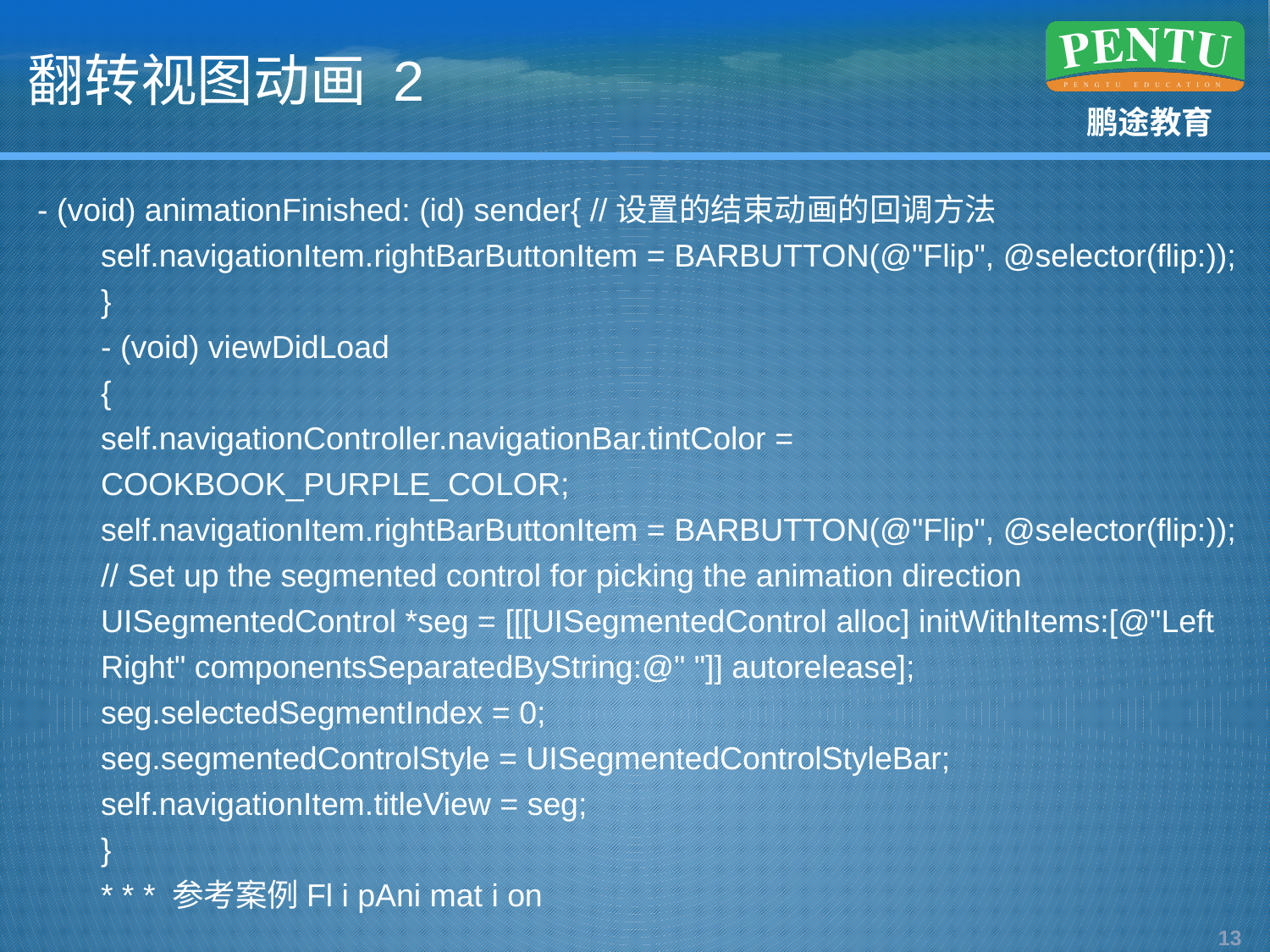

# 翻转视图动画 2
- (void) animationFinished: (id) sender{ //设置的结束动画的回调方法
self.navigationItem.rightBarButtonItem = BARBUTTON(@"Flip", @selector(flip:));
}
- (void) viewDidLoad
{
self.navigationController.navigationBar.tintColor = COOKBOOK_PURPLE_COLOR;
self.navigationItem.rightBarButtonItem = BARBUTTON(@"Flip", @selector(flip:));
// Set up the segmented control for picking the animation direction
UISegmentedControl *seg = [[[UISegmentedControl alloc] initWithItems:[@"Left Right" componentsSeparatedByString:@" "]] autorelease];
seg.selectedSegmentIndex = 0;
seg.segmentedControlStyle = UISegmentedControlStyleBar;
self.navigationItem.titleView = seg;
}
* * * 参考案例Fl i pAni mat i on
13